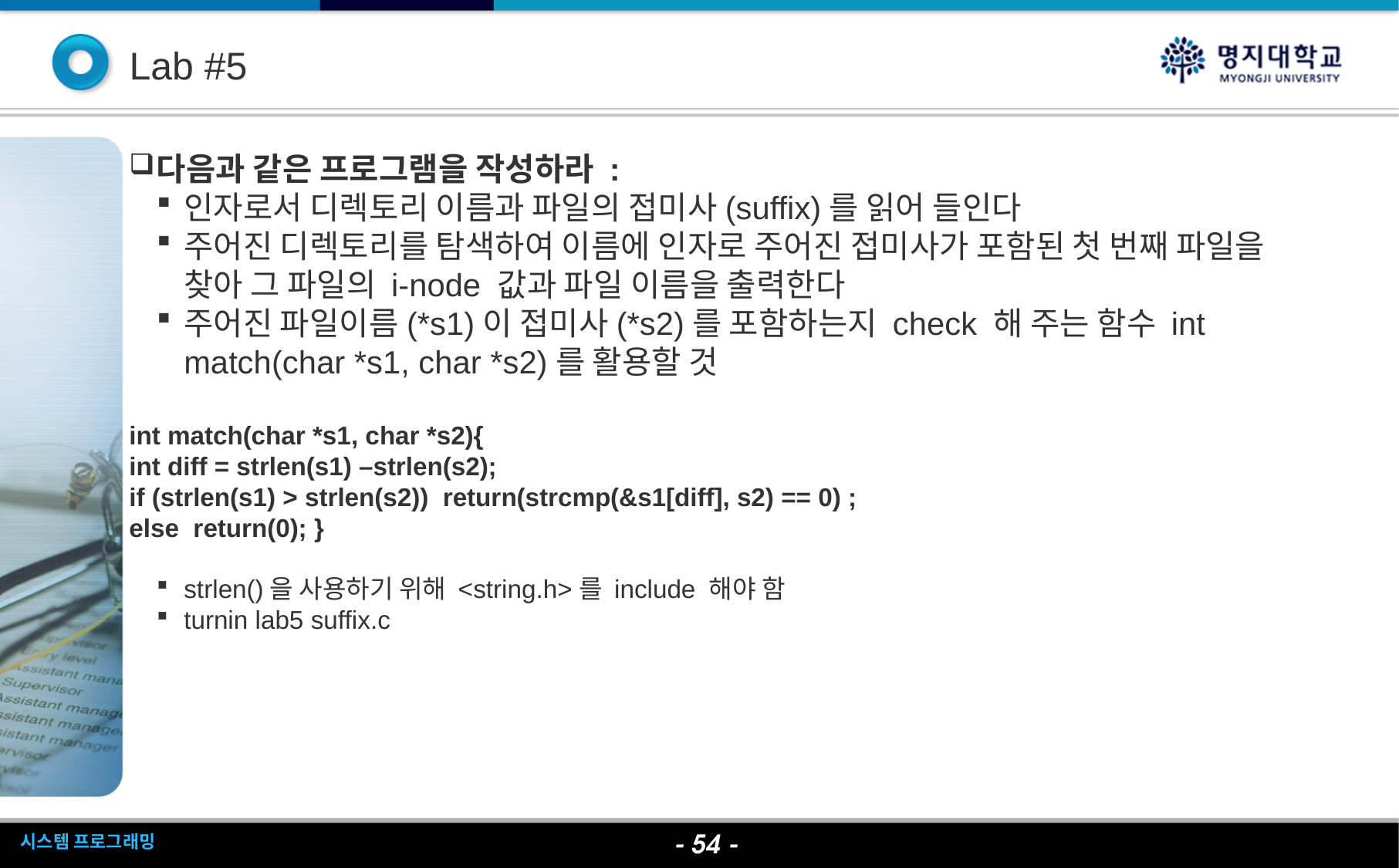

Lab #5
다음과 같은 프로그램을 작성하라 :
인자로서 디렉토리 이름과 파일의 접미사(suffix)를 읽어 들인다
주어진 디렉토리를 탐색하여 이름에 인자로 주어진 접미사가 포함된 첫 번째 파일을 찾아 그 파일의 i-node 값과 파일 이름을 출력한다
주어진 파일이름(*s1)이 접미사(*s2)를 포함하는지 check 해 주는 함수 int match(char *s1, char *s2)를 활용할 것

int match(char *s1, char *s2){
int diff = strlen(s1) –strlen(s2);
if (strlen(s1) > strlen(s2))  return(strcmp(&s1[diff], s2) == 0) ;
else  return(0); }

strlen()을 사용하기 위해 <string.h>를 include 해야 함
turnin lab5 suffix.c
- 54 -